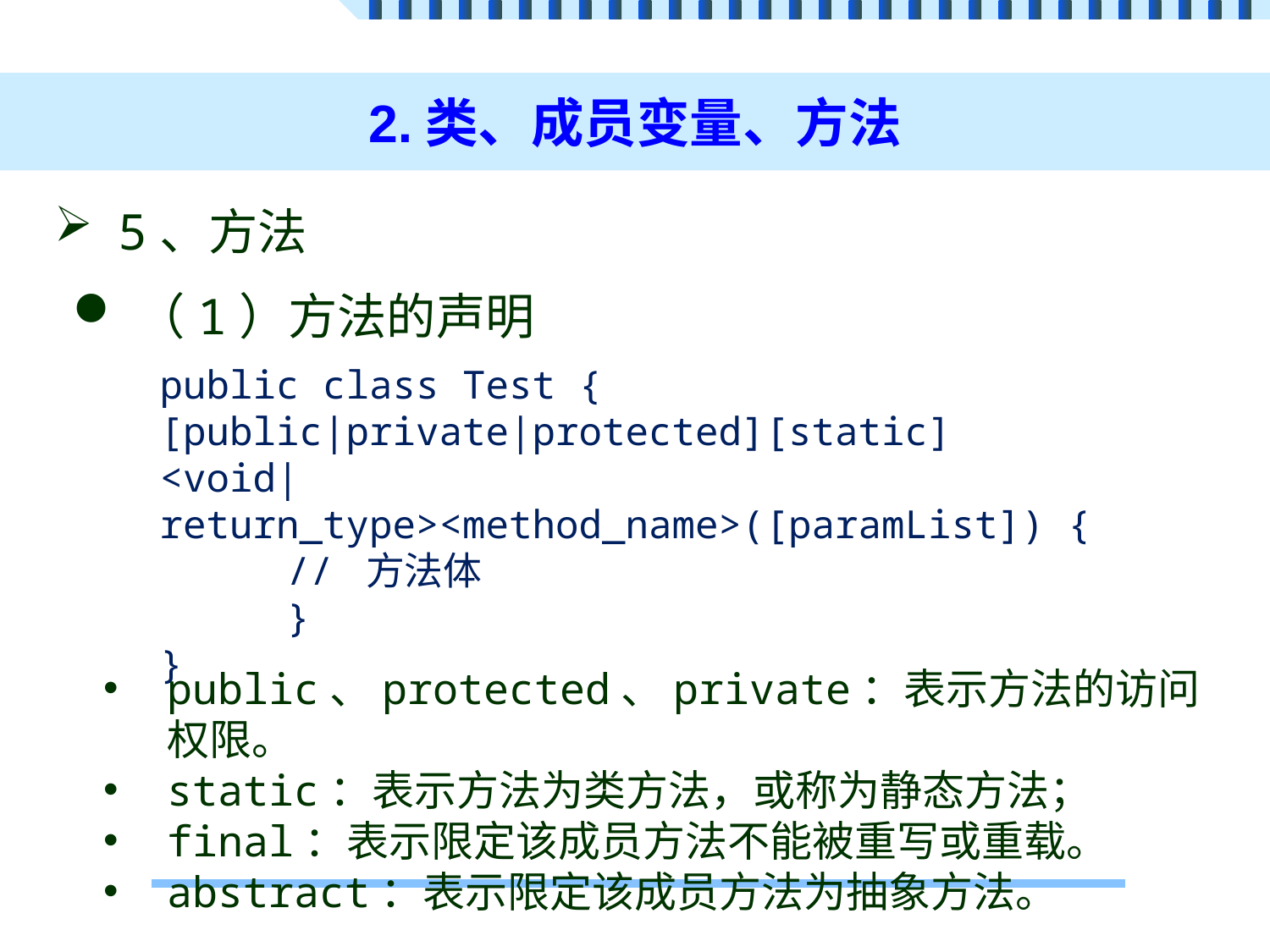

# 2.类、成员变量、方法
5、方法
（1）方法的声明
public class Test {
[public|private|protected][static]
<void|return_type><method_name>([paramList]) {
	// 方法体
	}
}
public、protected、private：表示方法的访问权限。
static：表示方法为类方法，或称为静态方法；
final：表示限定该成员方法不能被重写或重载。
abstract：表示限定该成员方法为抽象方法。